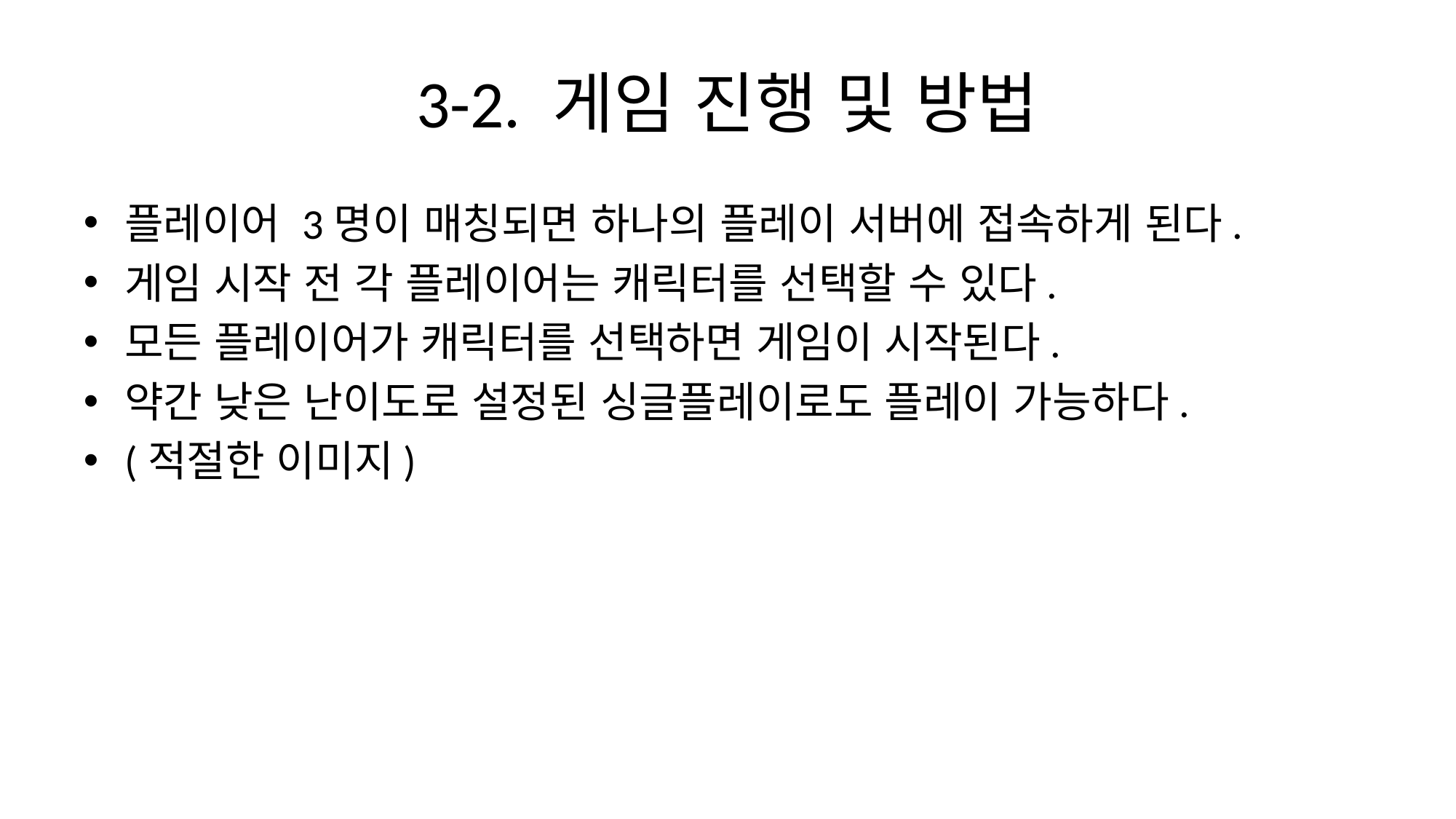

# 3-2. 게임 진행 및 방법
플레이어 3명이 매칭되면 하나의 플레이 서버에 접속하게 된다.
게임 시작 전 각 플레이어는 캐릭터를 선택할 수 있다.
모든 플레이어가 캐릭터를 선택하면 게임이 시작된다.
약간 낮은 난이도로 설정된 싱글플레이로도 플레이 가능하다.
(적절한 이미지)